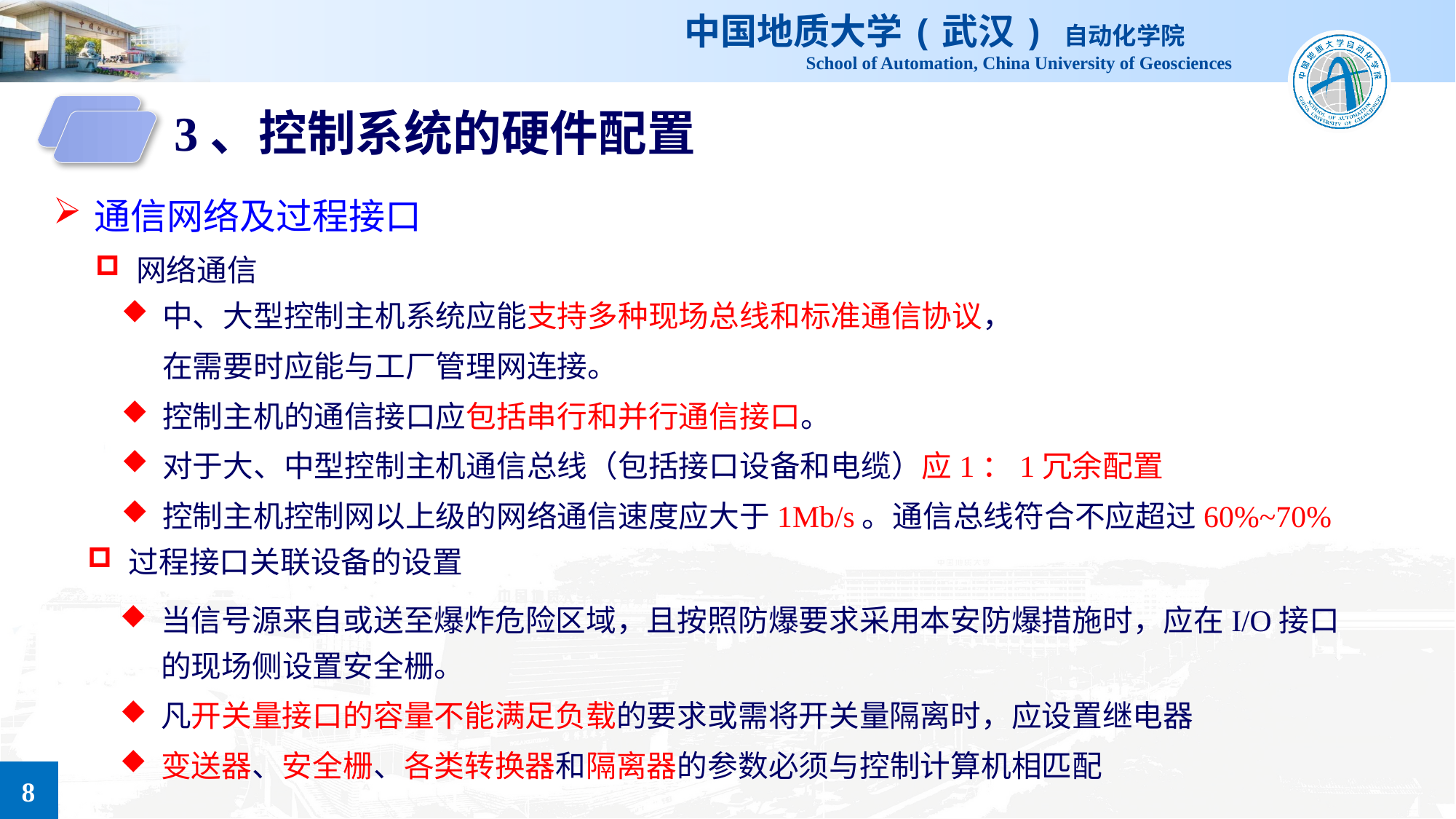

3、控制系统的硬件配置
通信网络及过程接口
网络通信
中、大型控制主机系统应能支持多种现场总线和标准通信协议，
     在需要时应能与工厂管理网连接。
控制主机的通信接口应包括串行和并行通信接口。
对于大、中型控制主机通信总线（包括接口设备和电缆）应1：1冗余配置
控制主机控制网以上级的网络通信速度应大于1Mb/s。通信总线符合不应超过60%~70%
过程接口关联设备的设置
当信号源来自或送至爆炸危险区域，且按照防爆要求采用本安防爆措施时，应在I/O接口的现场侧设置安全栅。
凡开关量接口的容量不能满足负载的要求或需将开关量隔离时，应设置继电器
变送器、安全栅、各类转换器和隔离器的参数必须与控制计算机相匹配
8